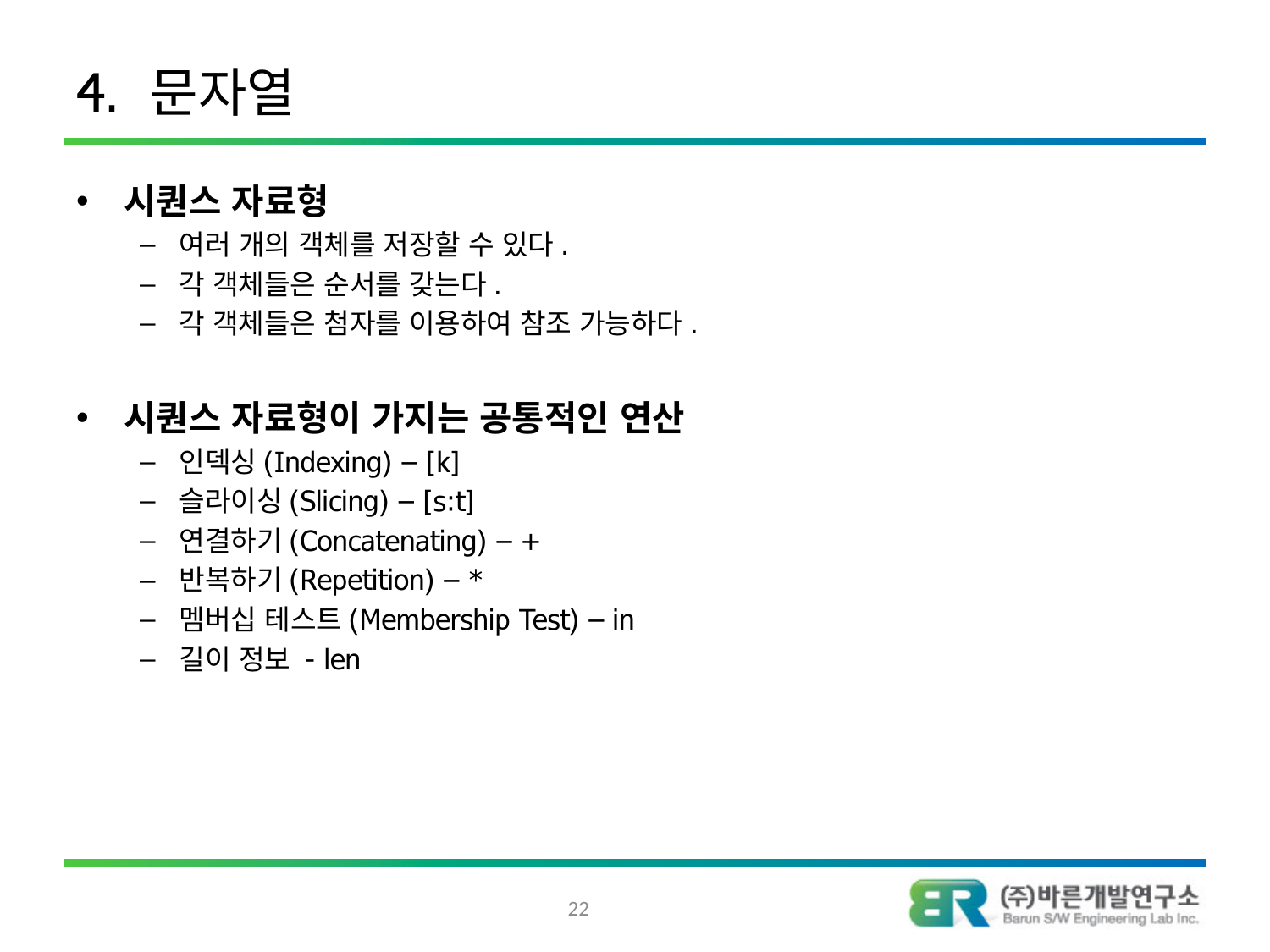

# 4. 문자열
시퀀스 자료형
여러 개의 객체를 저장할 수 있다.
각 객체들은 순서를 갖는다.
각 객체들은 첨자를 이용하여 참조 가능하다.

시퀀스 자료형이 가지는 공통적인 연산
인덱싱(Indexing) – [k]
슬라이싱(Slicing) – [s:t]
연결하기(Concatenating) – +
반복하기(Repetition) – *
멤버십 테스트(Membership Test) – in
길이 정보 - len
22